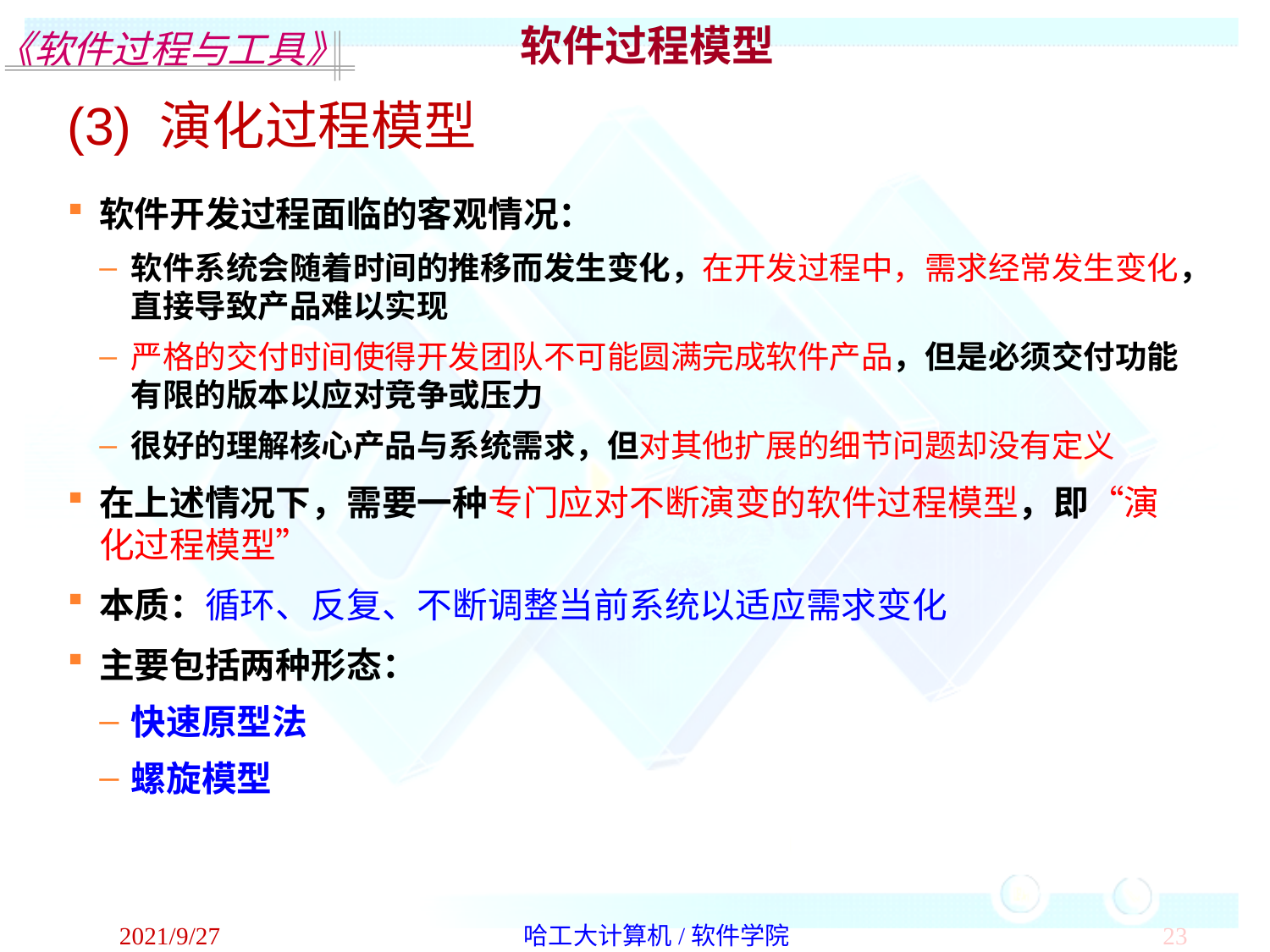

软件过程模型
(3) 演化过程模型
软件开发过程面临的客观情况：
软件系统会随着时间的推移而发生变化，在开发过程中，需求经常发生变化，直接导致产品难以实现
严格的交付时间使得开发团队不可能圆满完成软件产品，但是必须交付功能有限的版本以应对竞争或压力
很好的理解核心产品与系统需求，但对其他扩展的细节问题却没有定义
在上述情况下，需要一种专门应对不断演变的软件过程模型，即“演化过程模型”
本质：循环、反复、不断调整当前系统以适应需求变化
主要包括两种形态：
快速原型法
螺旋模型